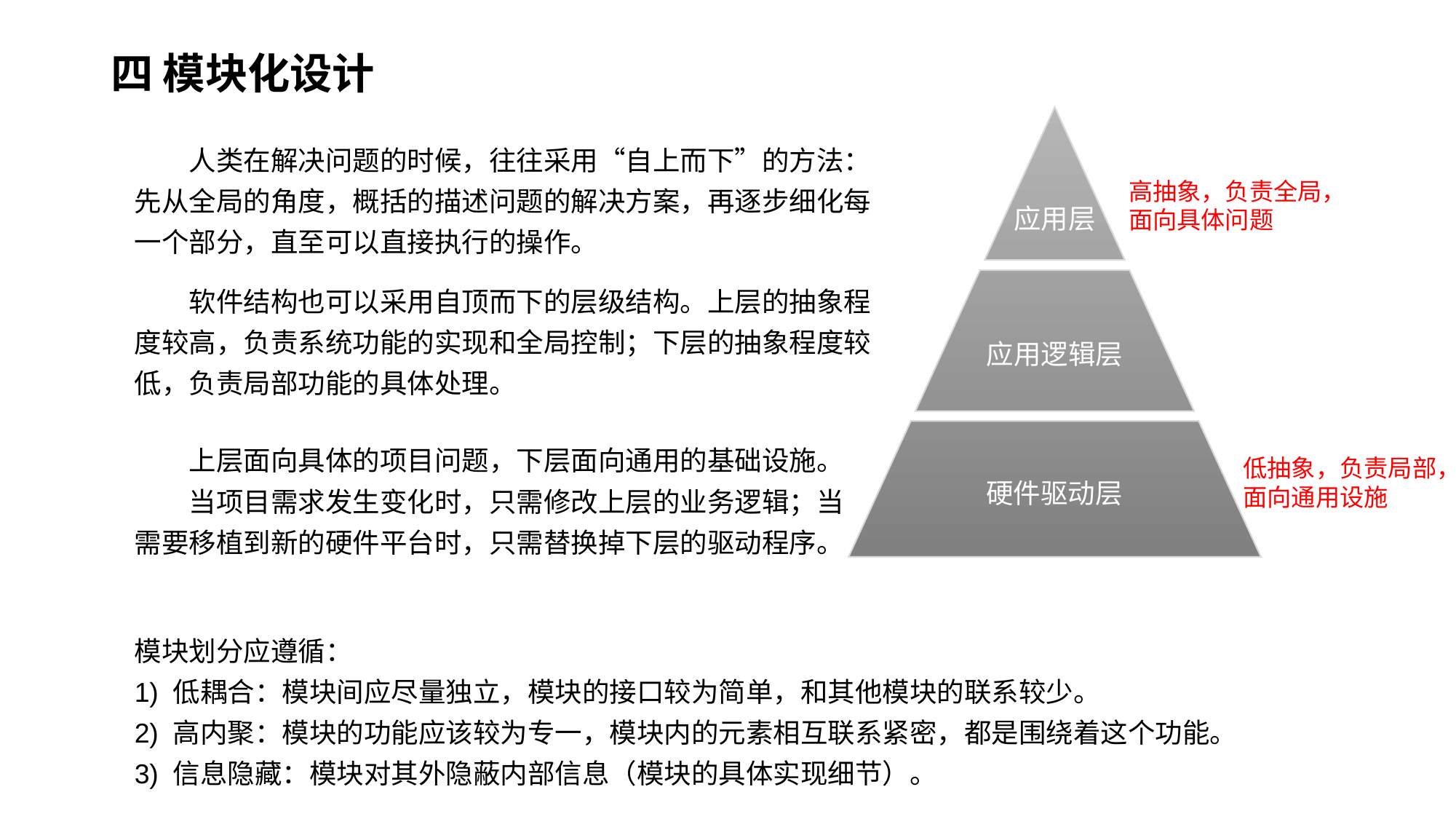

# 四 模块化设计

人类在解决问题的时候，往往采用“自上而下”的方法：先从全局的角度，概括的描述问题的解决方案，再逐步细化每一个部分，直至可以直接执行的操作。
软件结构也可以采用自顶而下的层级结构。上层的抽象程度较高，负责系统功能的实现和全局控制；下层的抽象程度较低，负责局部功能的具体处理。
高抽象，负责全局，面向具体问题
应用层
应用逻辑层
上层面向具体的项目问题，下层面向通用的基础设施。
当项目需求发生变化时，只需修改上层的业务逻辑；当需要移植到新的硬件平台时，只需替换掉下层的驱动程序。
低抽象，负责局部，面向通用设施
硬件驱动层
模块划分应遵循：
1) 低耦合：模块间应尽量独立，模块的接口较为简单，和其他模块的联系较少。
2) 高内聚：模块的功能应该较为专一，模块内的元素相互联系紧密，都是围绕着这个功能。
3) 信息隐藏：模块对其外隐蔽内部信息（模块的具体实现细节）。